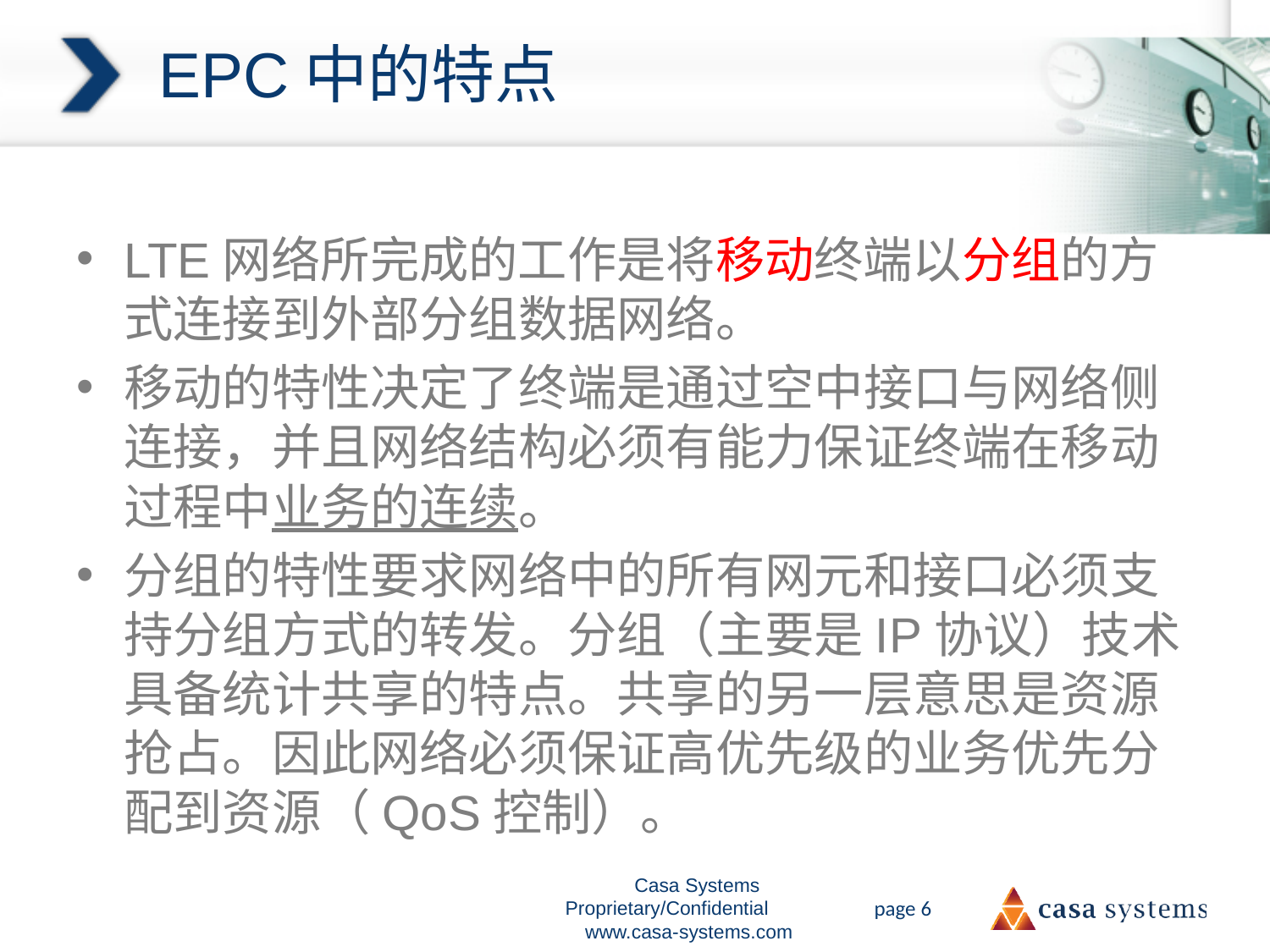

# EPC中的特点
LTE网络所完成的工作是将移动终端以分组的方式连接到外部分组数据网络。
移动的特性决定了终端是通过空中接口与网络侧连接，并且网络结构必须有能力保证终端在移动过程中业务的连续。
分组的特性要求网络中的所有网元和接口必须支持分组方式的转发。分组（主要是IP协议）技术具备统计共享的特点。共享的另一层意思是资源抢占。因此网络必须保证高优先级的业务优先分配到资源（QoS控制）。
Casa Systems Proprietary/Confidential            www.casa-systems.com
page 6